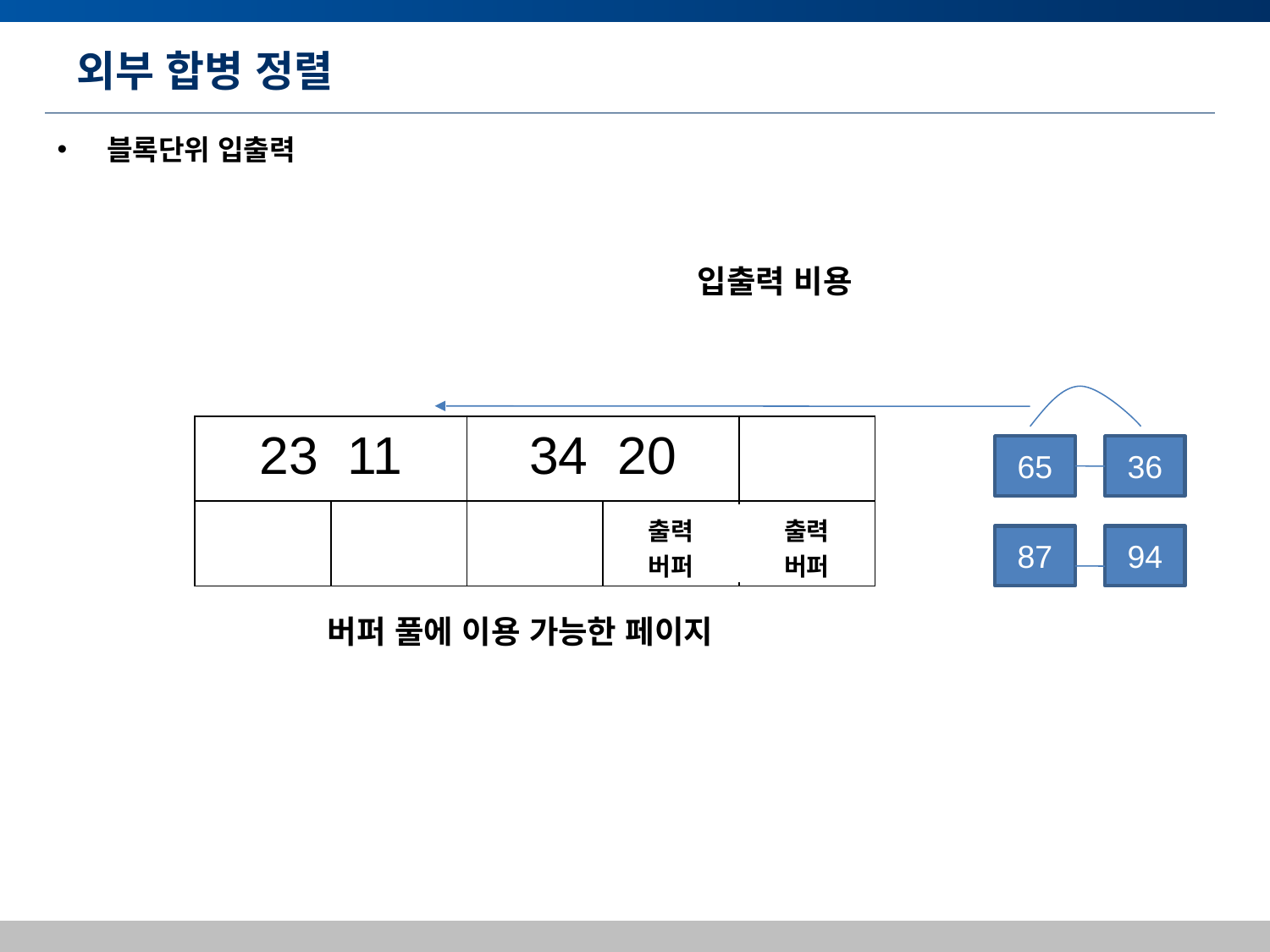

# 외부 합병 정렬
  블록단위 입출력
입출력 비용

| 23 11 |  | 34 20 |  |  |
| --- | --- | --- | --- | --- |
|  |  |  | 출력 버퍼 | 출력 버퍼 |
65
36

87
94
버퍼 풀에 이용 가능한 페이지